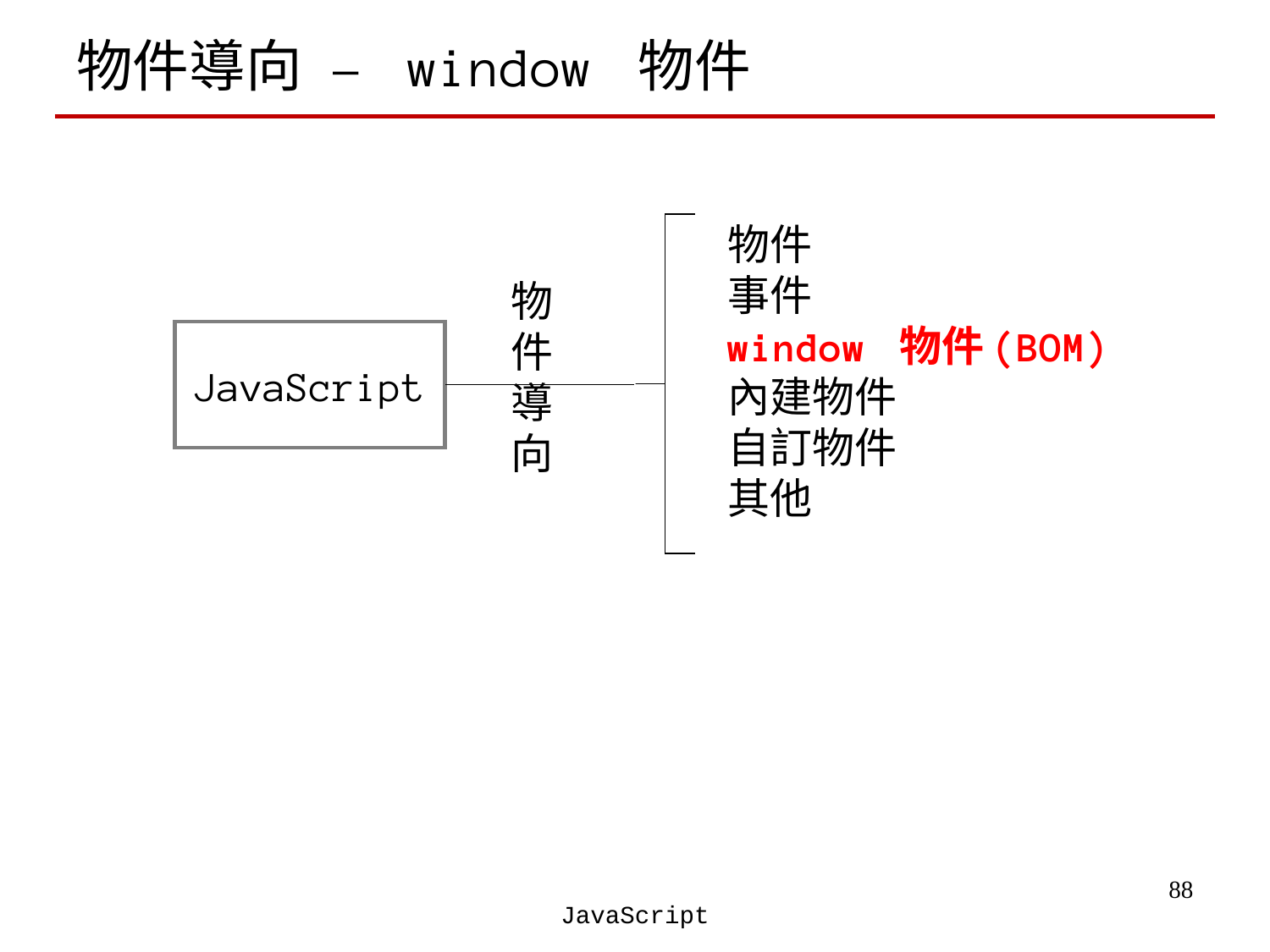

# 物件導向 – window 物件
物件
事件
window 物件(BOM)
內建物件
自訂物件
其他

物件導向
JavaScript
88
JavaScript